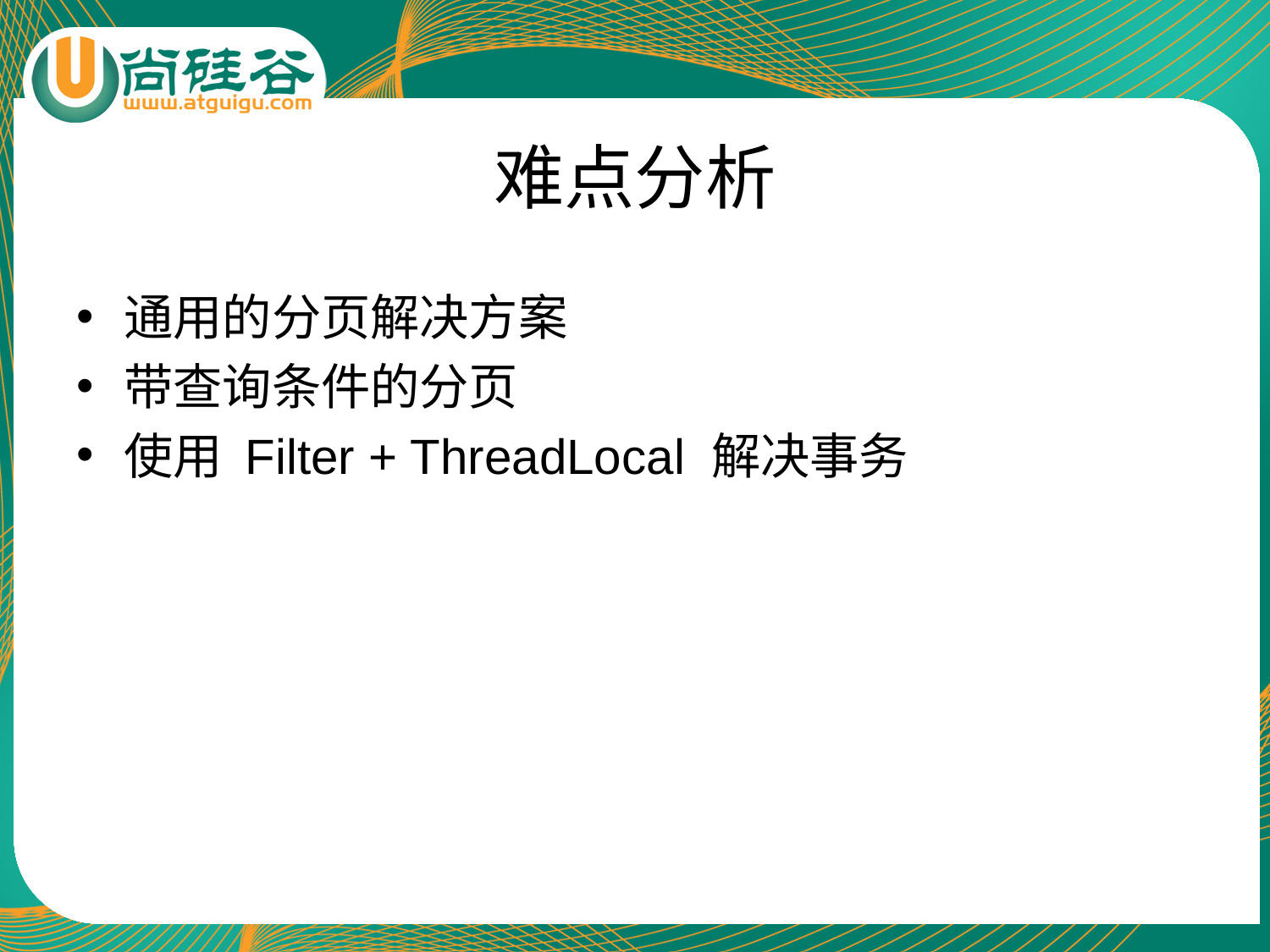

# 难点分析
通用的分页解决方案
带查询条件的分页
使用 Filter + ThreadLocal 解决事务